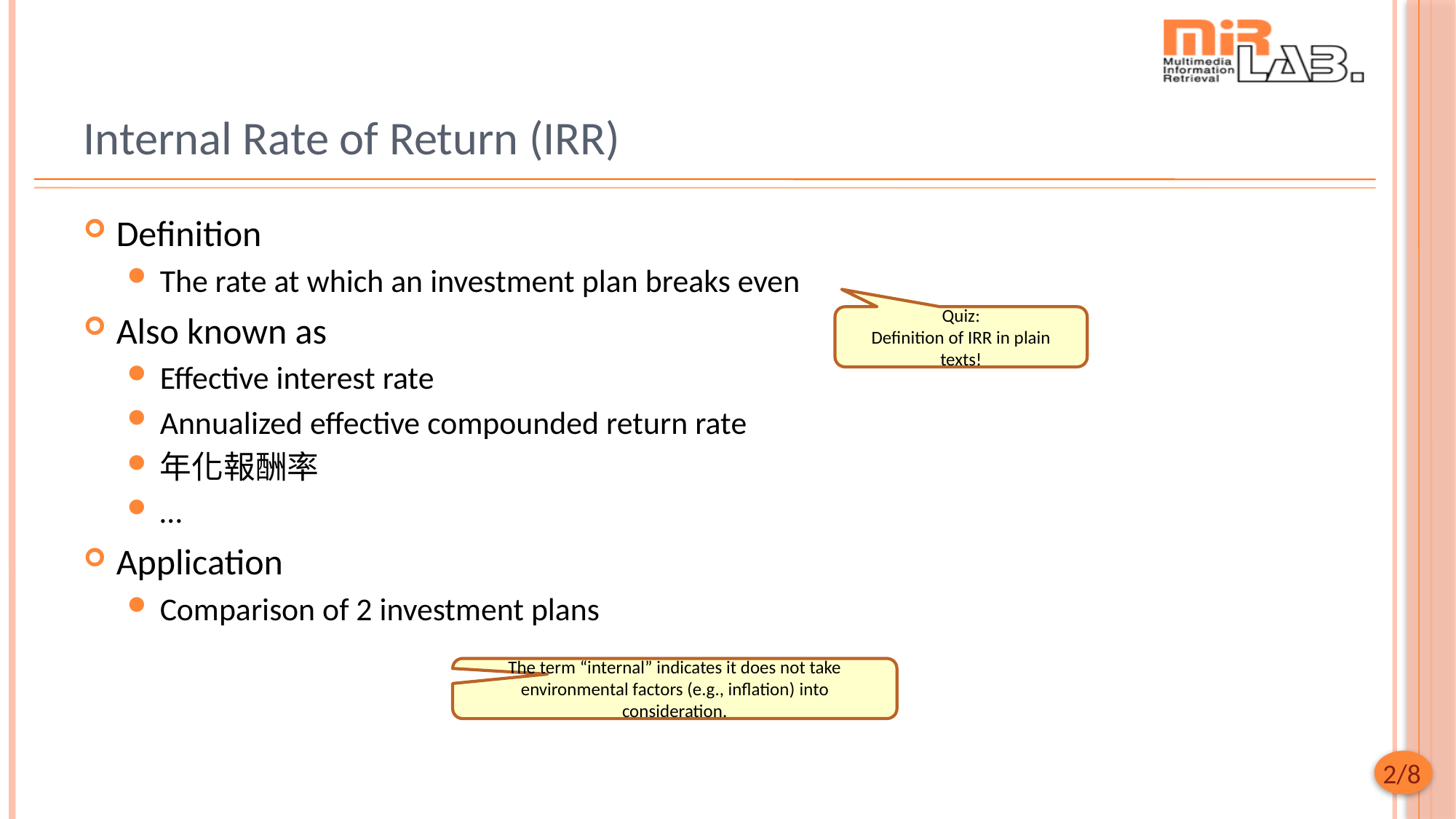

# Internal Rate of Return (IRR)
Definition
The rate at which an investment plan breaks even
Also known as
Effective interest rate
Annualized effective compounded return rate
年化報酬率
…
Application
Comparison of 2 investment plans
Quiz:
Definition of IRR in plain texts!
The term “internal” indicates it does not take
environmental factors (e.g., inflation) into consideration.